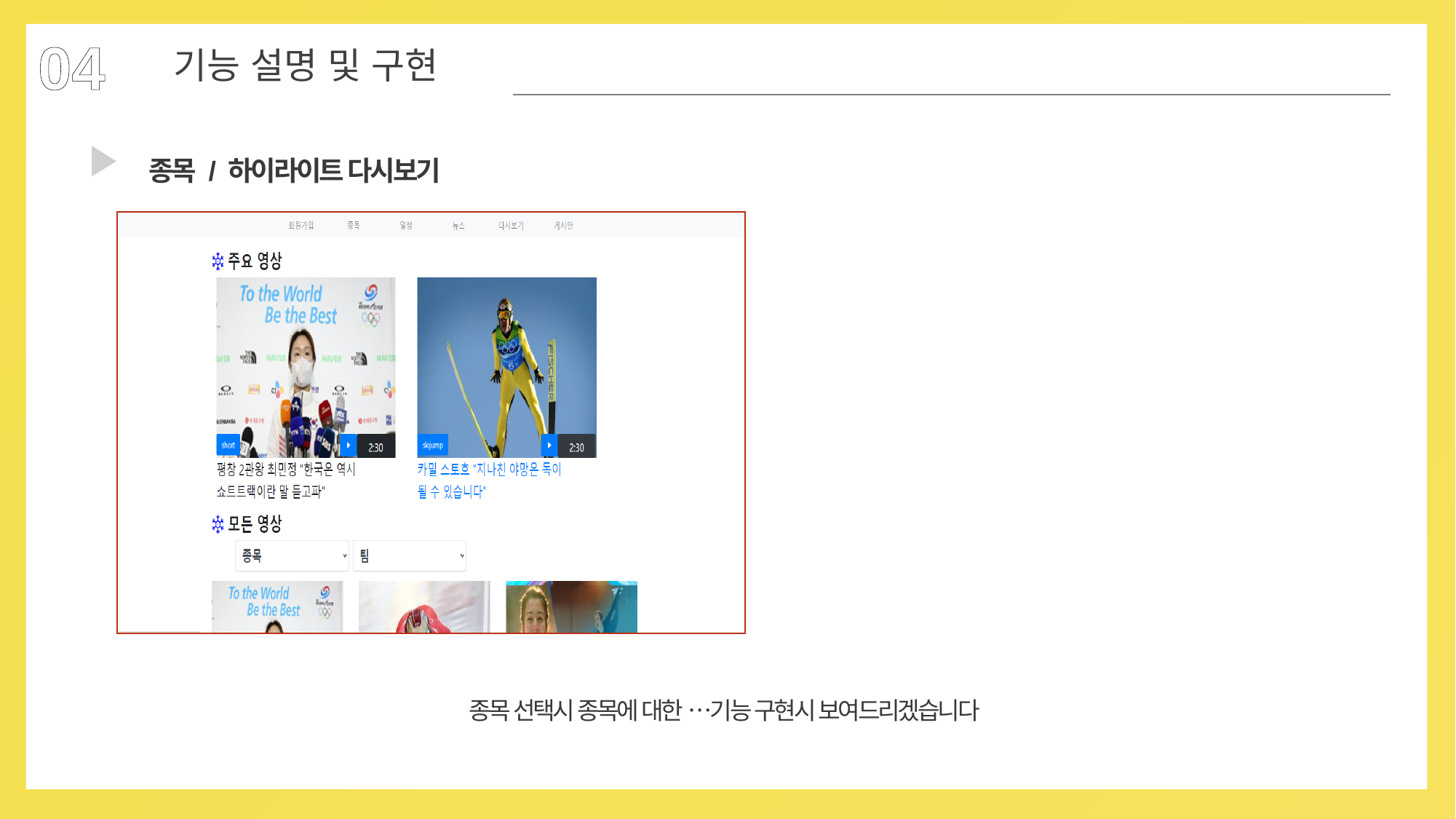

04

기능 설명 및 구현
▶
종목 / 하이라이트 다시보기

종목 선택시 종목에 대한 …기능 구현시 보여드리겠습니다